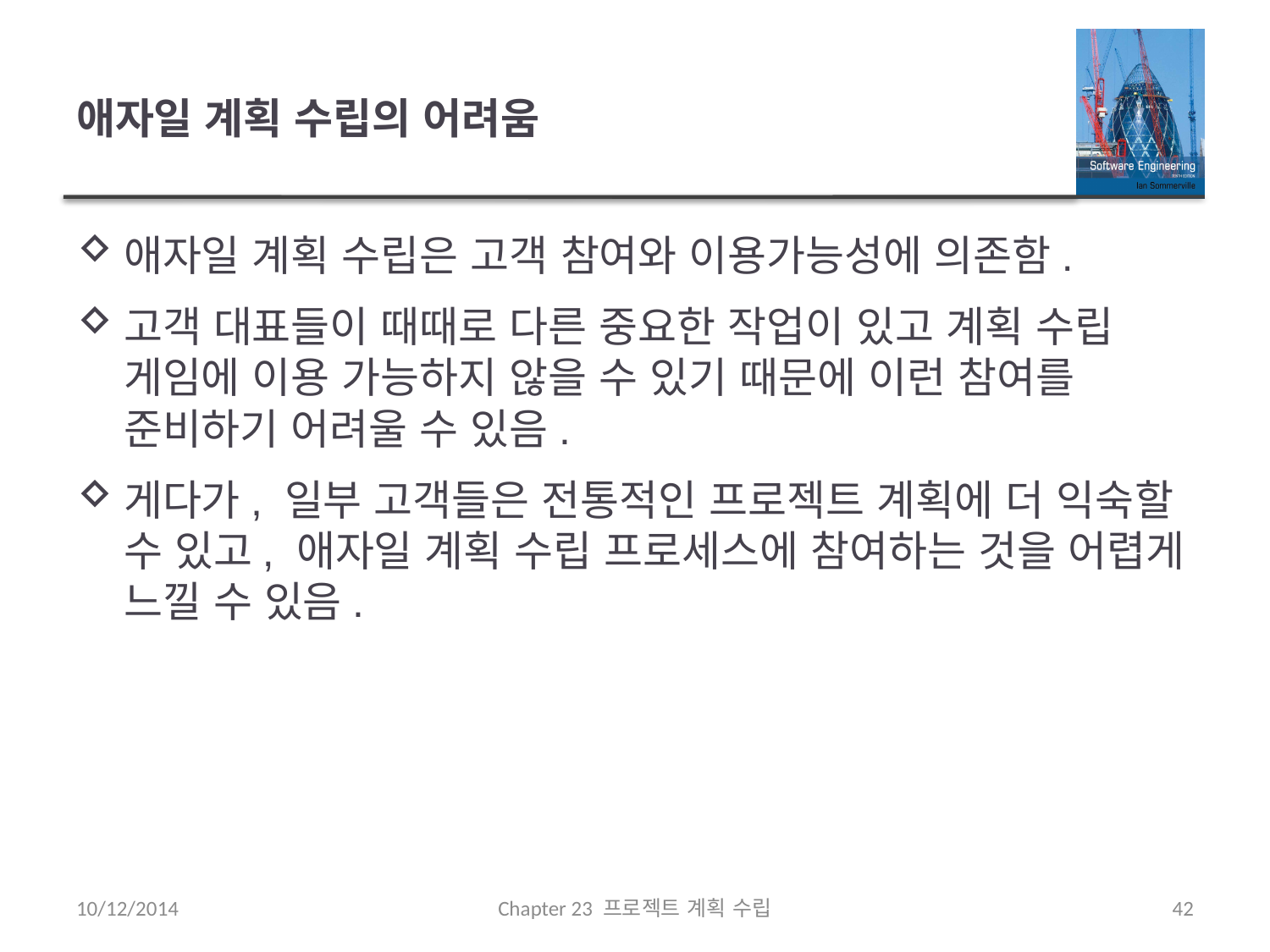

# 애자일 계획 수립의 어려움
애자일 계획 수립은 고객 참여와 이용가능성에 의존함.
고객 대표들이 때때로 다른 중요한 작업이 있고 계획 수립 게임에 이용 가능하지 않을 수 있기 때문에 이런 참여를 준비하기 어려울 수 있음.
게다가, 일부 고객들은 전통적인 프로젝트 계획에 더 익숙할 수 있고, 애자일 계획 수립 프로세스에 참여하는 것을 어렵게 느낄 수 있음.
10/12/2014
Chapter 23 프로젝트 계획 수립
42